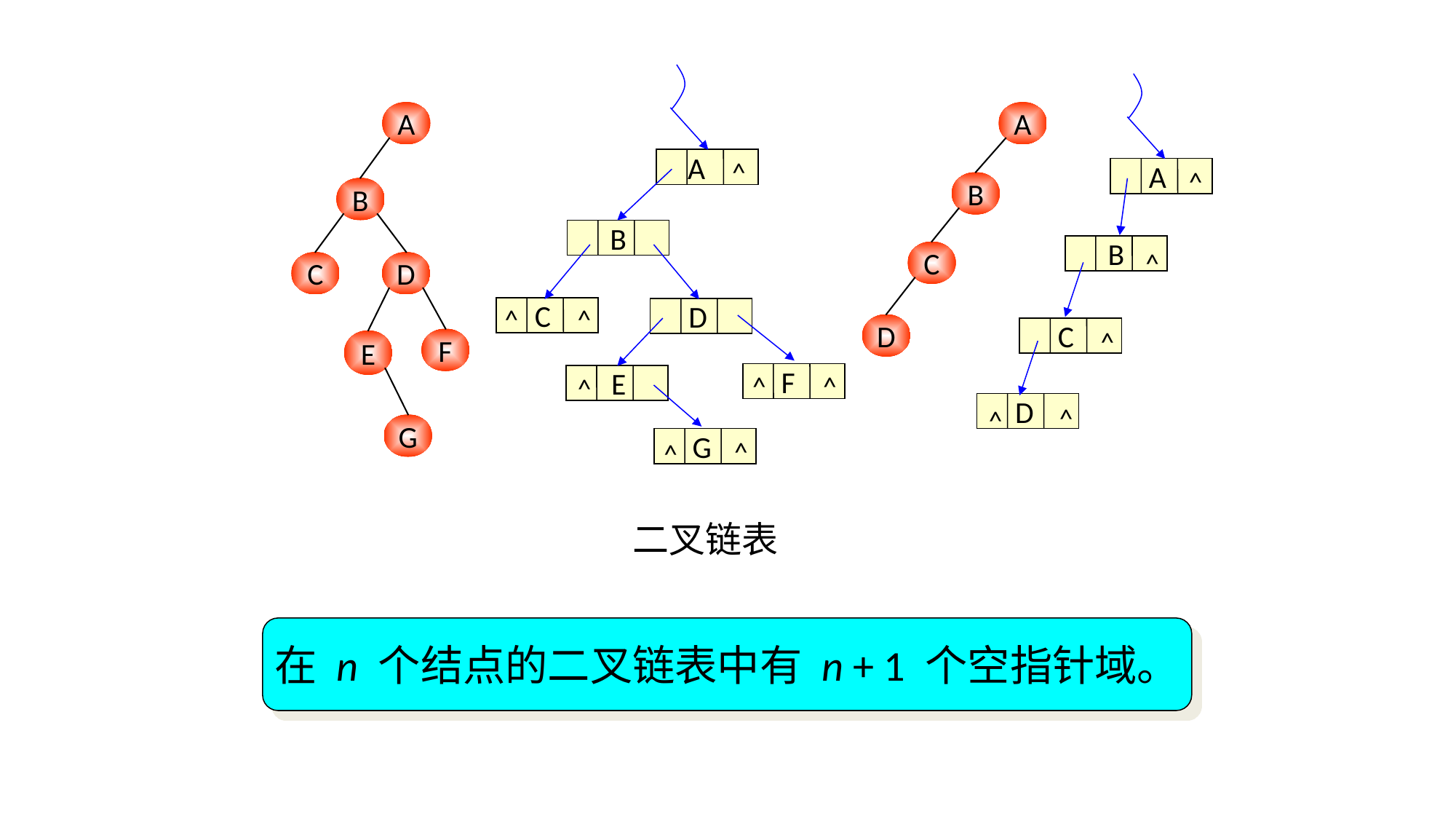

A

^

 B

^

    C

^

    D

^
^
A
B
C
D
F
E
G
A
B
C
D
^
   A

 B

^
^
    C

    D

^
^
    F

^
     E

    G

^
^
二叉链表
在 n 个结点的二叉链表中有 n + 1 个空指针域。